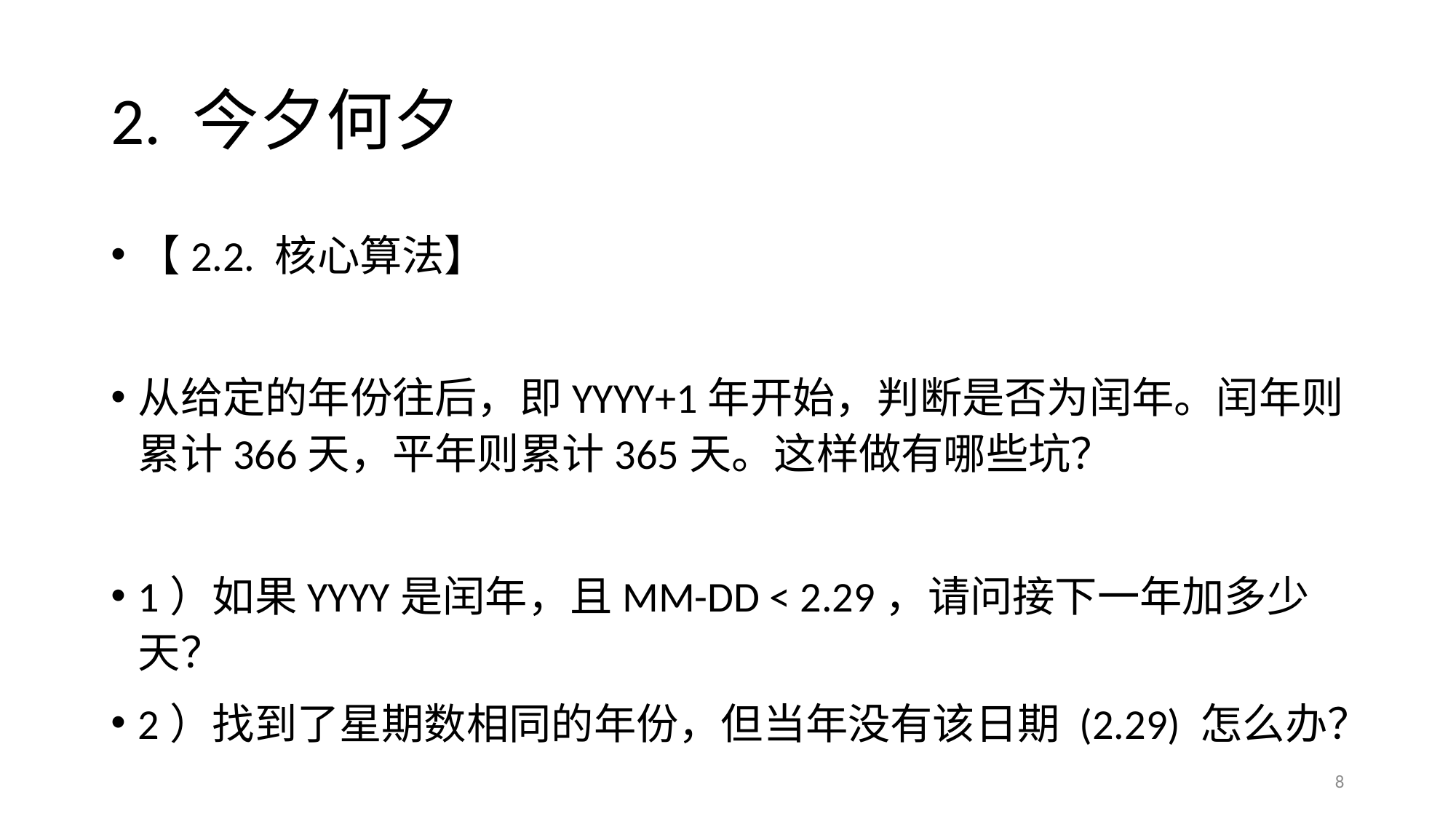

# 2. 今夕何夕
【2.2. 核心算法】

从给定的年份往后，即YYYY+1年开始，判断是否为闰年。闰年则累计366天，平年则累计365天。这样做有哪些坑？

1）如果YYYY是闰年，且MM-DD < 2.29，请问接下一年加多少天？
2）找到了星期数相同的年份，但当年没有该日期 (2.29) 怎么办？
8